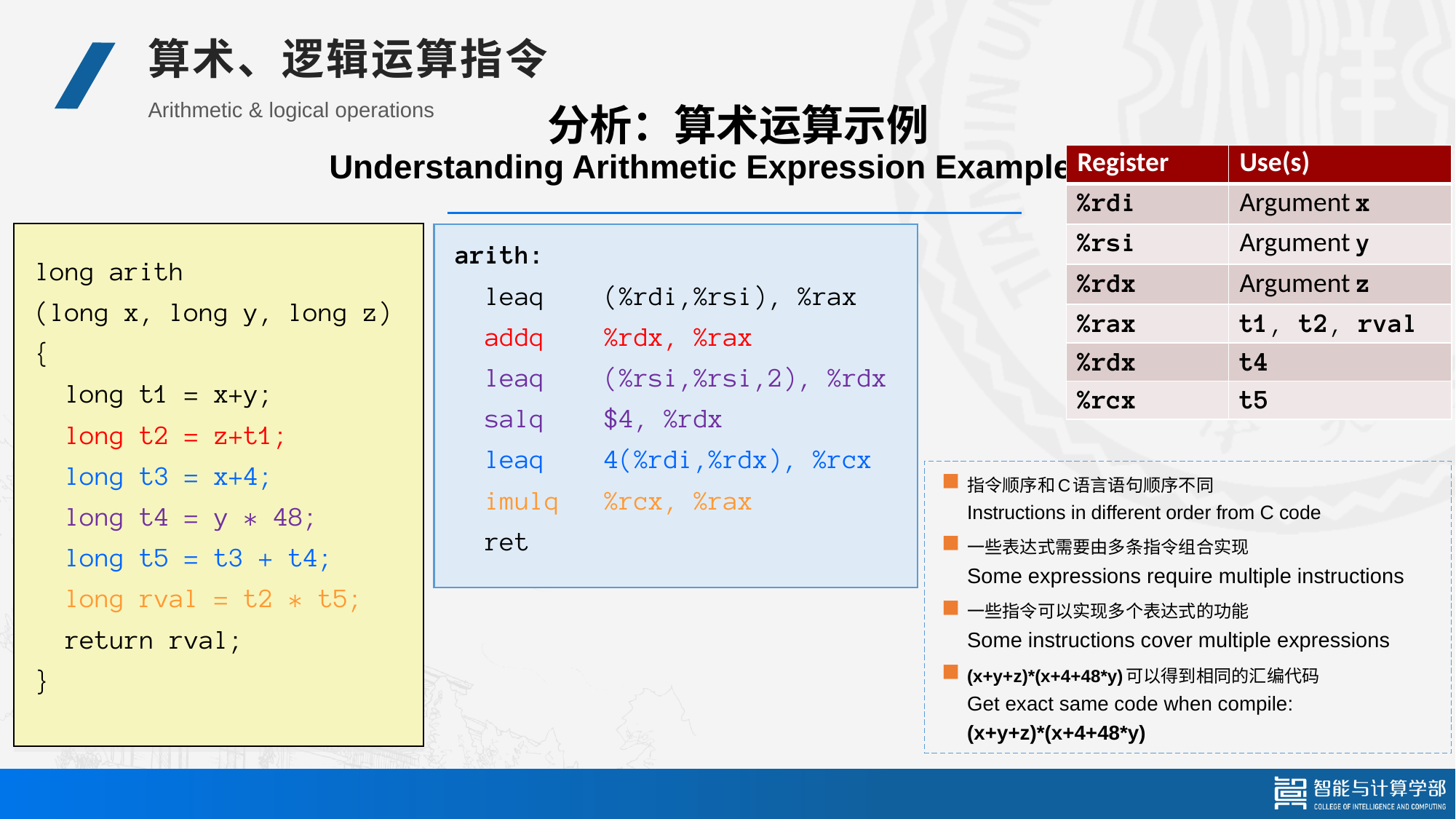

算术、逻辑运算指令
# 分析：算术运算示例 Understanding Arithmetic Expression Example
Arithmetic & logical operations
| Register | Use(s) |
| --- | --- |
| %rdi | Argument x |
| %rsi | Argument y |
| %rdx | Argument z |
| %rax | t1, t2, rval |
| %rdx | t4 |
| %rcx | t5 |
long arith
(long x, long y, long z)
{
  long t1 = x+y;
  long t2 = z+t1;
  long t3 = x+4;
  long t4 = y * 48;
  long t5 = t3 + t4;
  long rval = t2 * t5;
  return rval;
}
arith:
  leaq    (%rdi,%rsi), %rax
  addq    %rdx, %rax
  leaq    (%rsi,%rsi,2), %rdx
  salq    $4, %rdx
  leaq    4(%rdi,%rdx), %rcx
  imulq   %rcx, %rax
  ret
指令顺序和C语言语句顺序不同
Instructions in different order from C code
一些表达式需要由多条指令组合实现
Some expressions require multiple instructions
一些指令可以实现多个表达式的功能
Some instructions cover multiple expressions
(x+y+z)*(x+4+48*y)可以得到相同的汇编代码
Get exact same code when compile: (x+y+z)*(x+4+48*y)